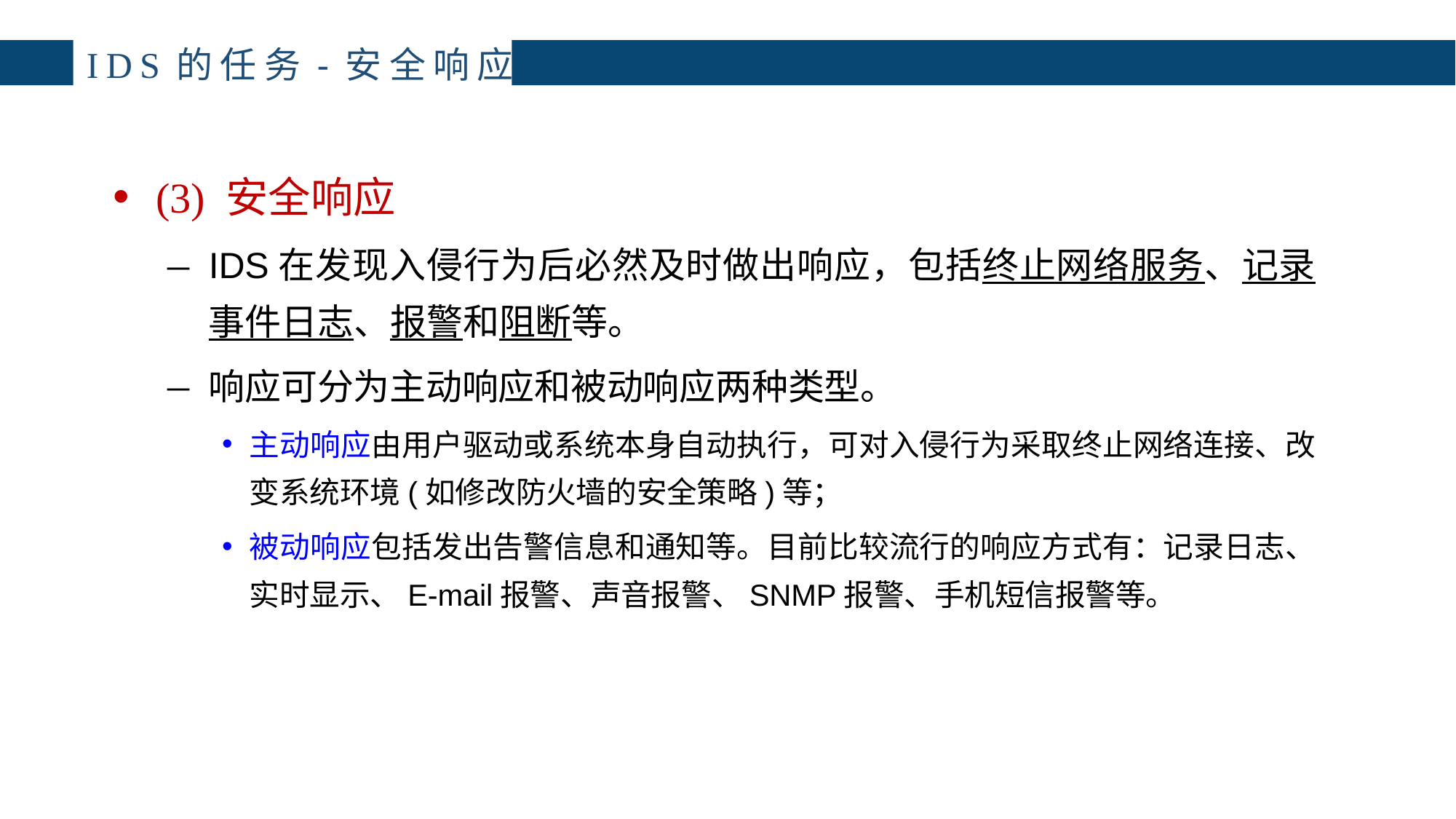

# IDS的任务-安全响应
(3) 安全响应
IDS在发现入侵行为后必然及时做出响应，包括终止网络服务、记录事件日志、报警和阻断等。
响应可分为主动响应和被动响应两种类型。
主动响应由用户驱动或系统本身自动执行，可对入侵行为采取终止网络连接、改变系统环境(如修改防火墙的安全策略)等；
被动响应包括发出告警信息和通知等。目前比较流行的响应方式有：记录日志、实时显示、E-mail报警、声音报警、SNMP报警、手机短信报警等。